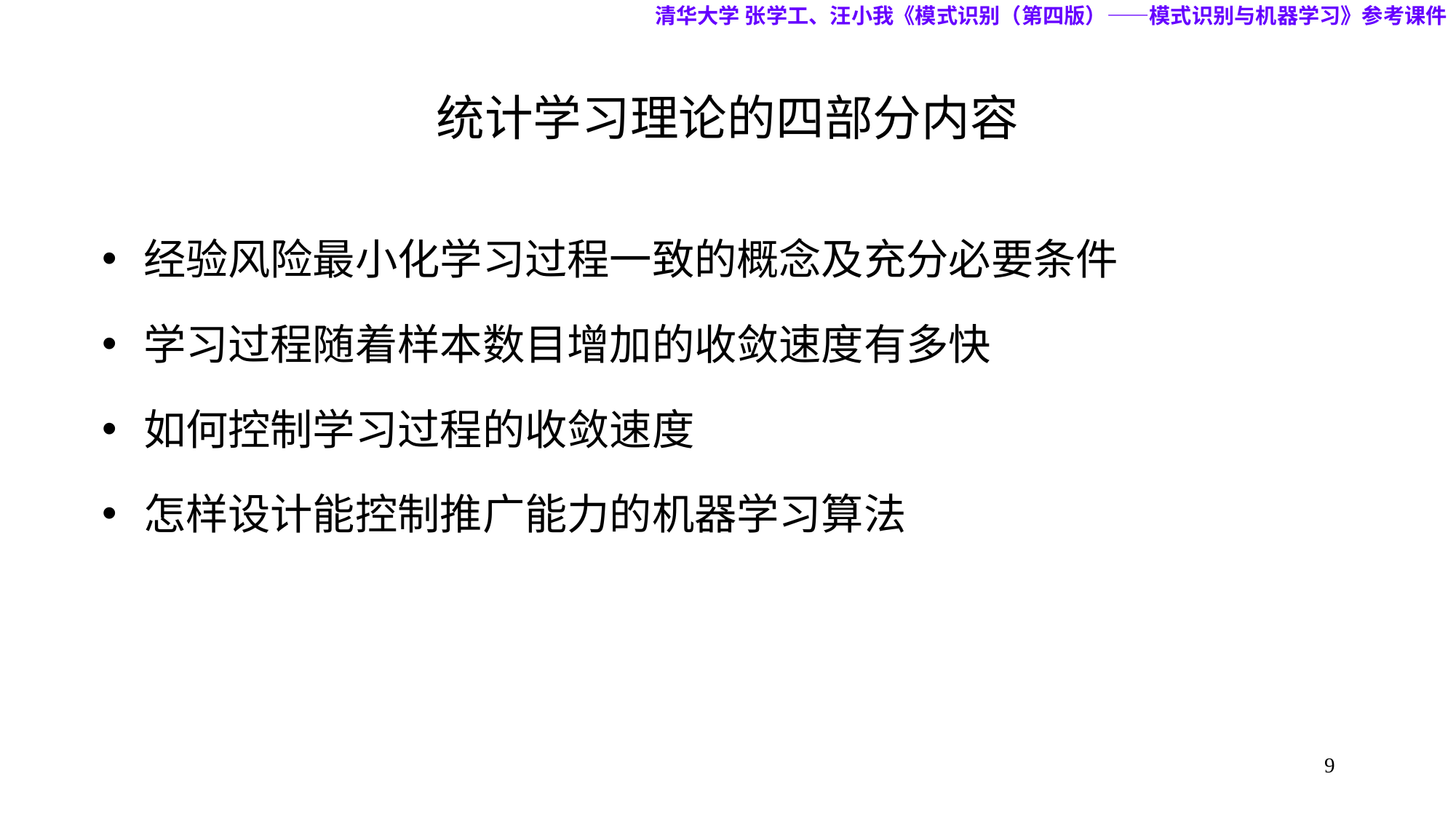

清华大学 张学工、汪小我《模式识别（第四版）——模式识别与机器学习》参考课件
# 统计学习理论的四部分内容
经验风险最小化学习过程一致的概念及充分必要条件
学习过程随着样本数目增加的收敛速度有多快
如何控制学习过程的收敛速度
怎样设计能控制推广能力的机器学习算法
9